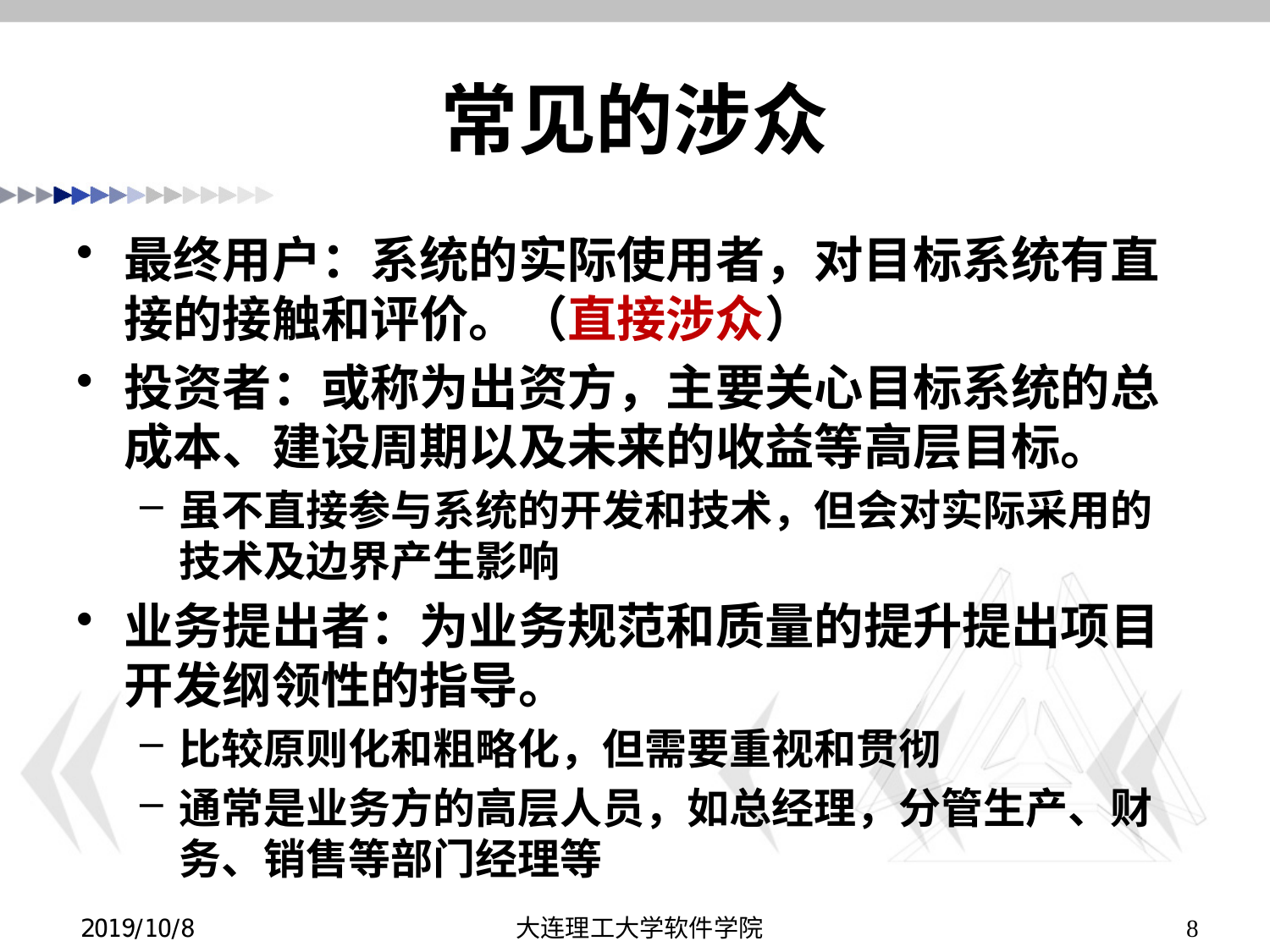

# 常见的涉众
最终用户：系统的实际使用者，对目标系统有直接的接触和评价。（直接涉众）
投资者：或称为出资方，主要关心目标系统的总成本、建设周期以及未来的收益等高层目标。
虽不直接参与系统的开发和技术，但会对实际采用的技术及边界产生影响
业务提出者：为业务规范和质量的提升提出项目开发纲领性的指导。
比较原则化和粗略化，但需要重视和贯彻
通常是业务方的高层人员，如总经理，分管生产、财务、销售等部门经理等

2019/10/8
大连理工大学软件学院
8